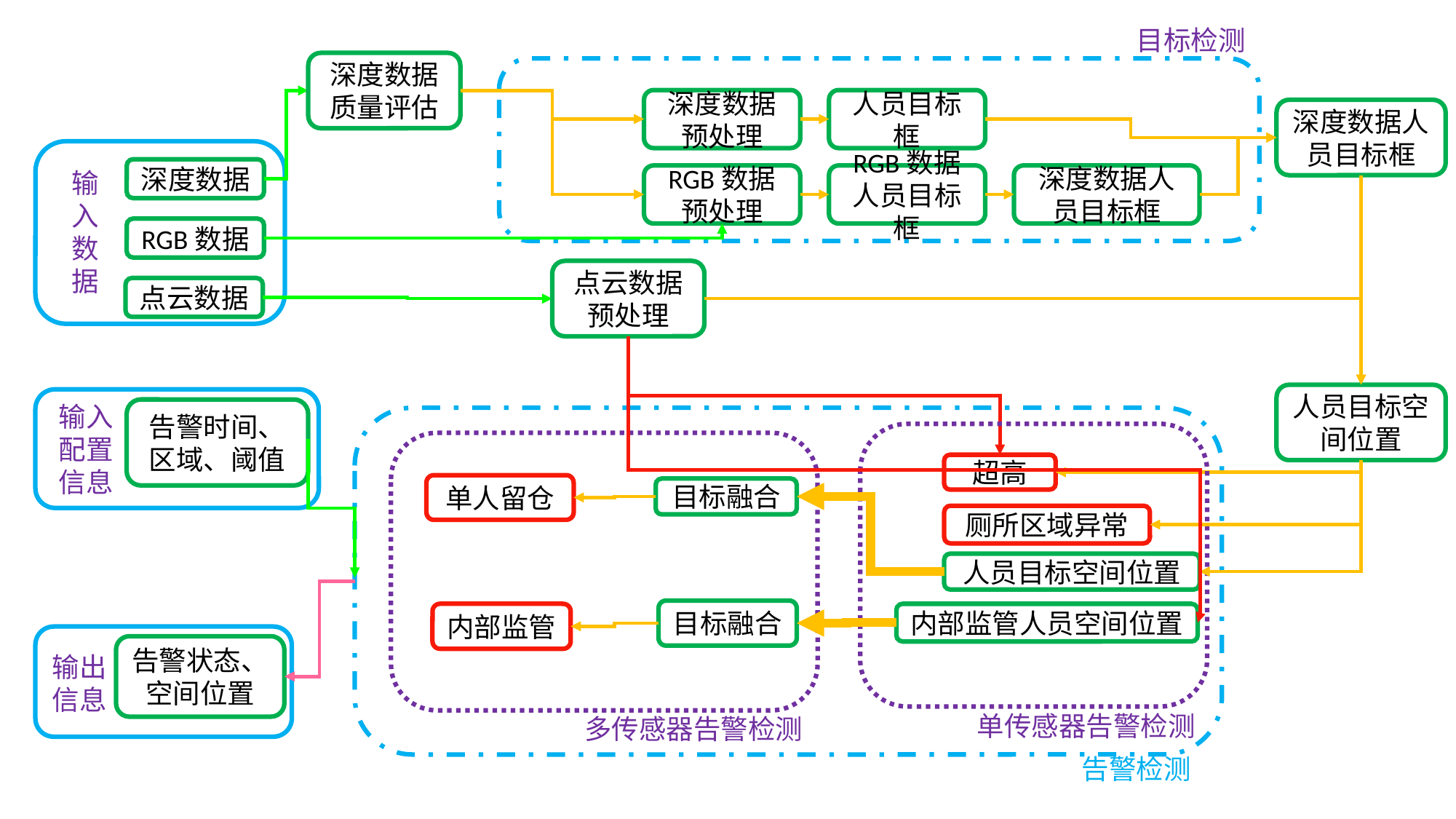

目标检测
深度数据质量评估

人员目标框
深度数据预处理
深度数据人员目标框

深度数据
输入数据
RGB数据预处理
RGB数据人员目标框
深度数据人员目标框
RGB数据
点云数据预处理
点云数据
人员目标空间位置

输入配置信息
告警时间、区域、阈值

超高
单人留仓
目标融合
厕所区域异常
人员目标空间位置
目标融合
内部监管
内部监管人员空间位置

告警状态、空间位置
输出信息
单传感器告警检测
多传感器告警检测
告警检测